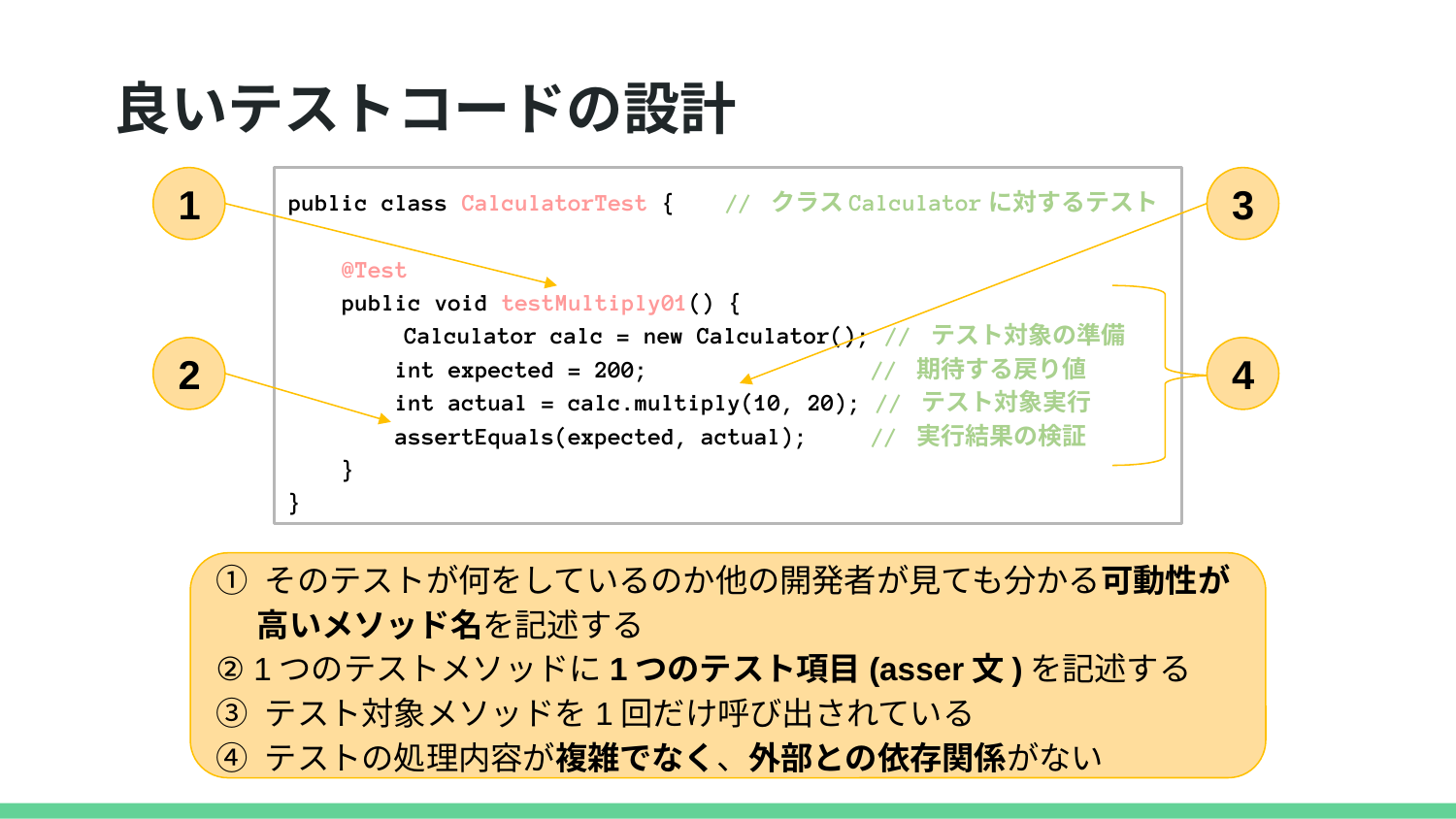

# 良いテストコードの設計
1
public class CalculatorTest { 	// クラスCalculatorに対するテスト

    @Test
    public void testMultiply01() {
  　    Calculator calc = new Calculator(); // テスト対象の準備
        int expected = 200;             	// 期待する戻り値
        int actual = calc.multiply(10, 20); // テスト対象実⾏
        assertEquals(expected, actual); 	// 実⾏結果の検証
    }
}
3

2
4
① そのテストが何をしているのか他の開発者が見ても分かる可動性が　 高いメソッド名を記述する
② 1つのテストメソッドに1つのテスト項目(asser文)を記述する
③ テスト対象メソッドを1回だけ呼び出されている
④ テストの処理内容が複雑でなく、外部との依存関係がない